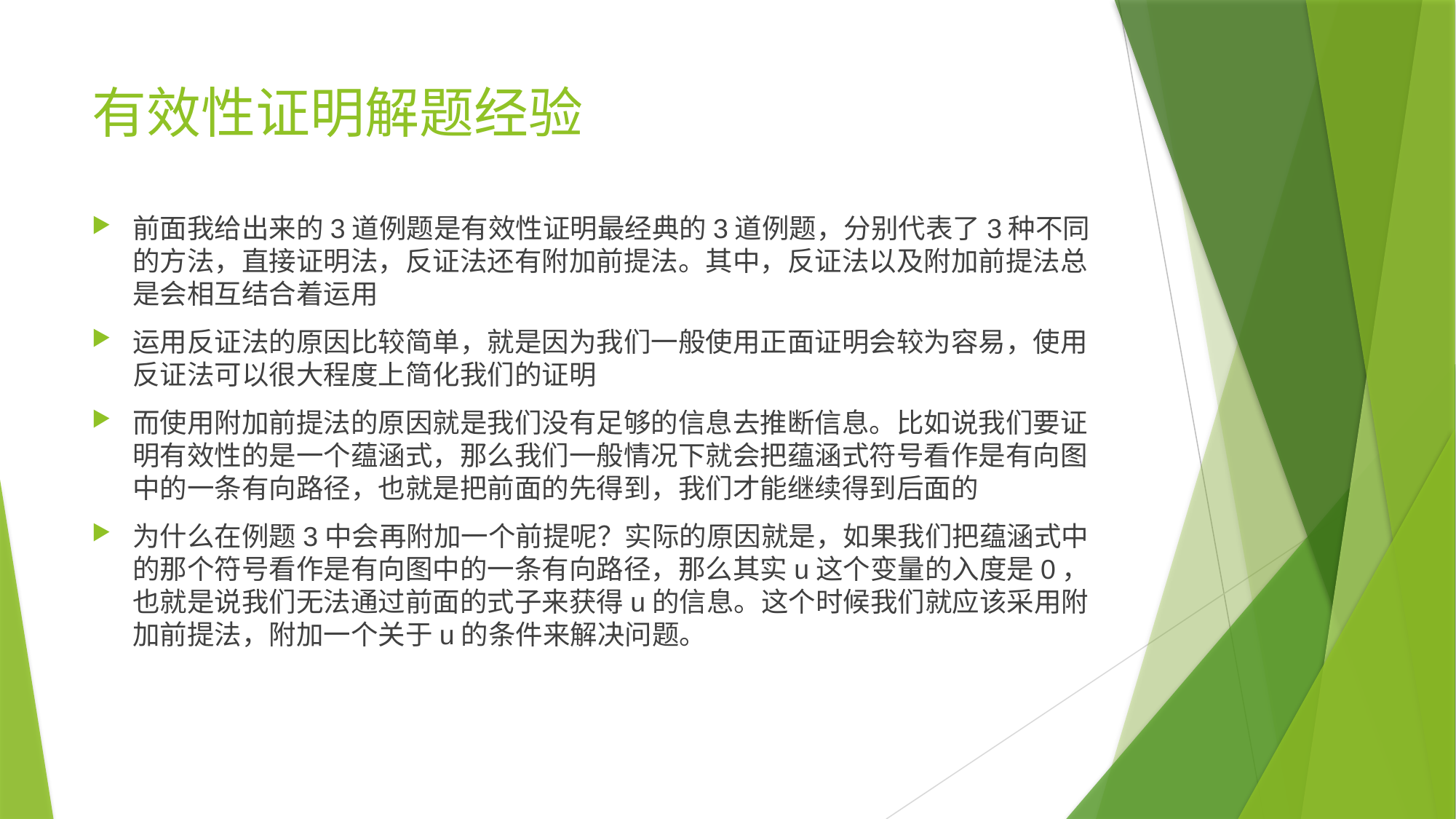

# 有效性证明解题经验
前面我给出来的3道例题是有效性证明最经典的3道例题，分别代表了3种不同的方法，直接证明法，反证法还有附加前提法。其中，反证法以及附加前提法总是会相互结合着运用
运用反证法的原因比较简单，就是因为我们一般使用正面证明会较为容易，使用反证法可以很大程度上简化我们的证明
而使用附加前提法的原因就是我们没有足够的信息去推断信息。比如说我们要证明有效性的是一个蕴涵式，那么我们一般情况下就会把蕴涵式符号看作是有向图中的一条有向路径，也就是把前面的先得到，我们才能继续得到后面的
为什么在例题3中会再附加一个前提呢？实际的原因就是，如果我们把蕴涵式中的那个符号看作是有向图中的一条有向路径，那么其实u这个变量的入度是0，也就是说我们无法通过前面的式子来获得u的信息。这个时候我们就应该采用附加前提法，附加一个关于u的条件来解决问题。